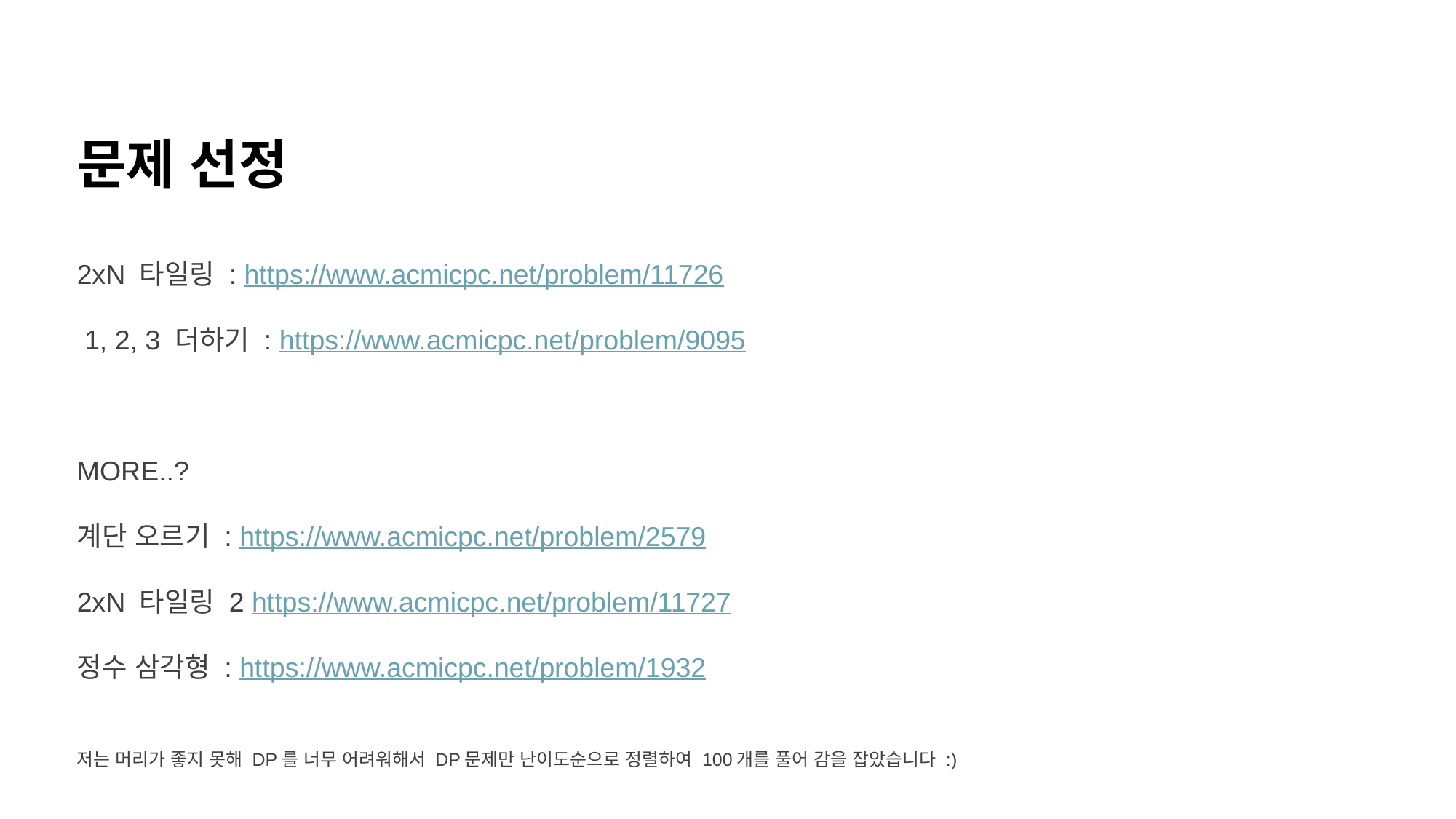

문제 선정
2xN 타일링 : https://www.acmicpc.net/problem/11726
 1, 2, 3 더하기 : https://www.acmicpc.net/problem/9095

MORE..?
계단 오르기 : https://www.acmicpc.net/problem/2579
2xN 타일링 2 https://www.acmicpc.net/problem/11727
정수 삼각형 : https://www.acmicpc.net/problem/1932

저는 머리가 좋지 못해 DP를 너무 어려워해서 DP문제만 난이도순으로 정렬하여 100개를 풀어 감을 잡았습니다 :)